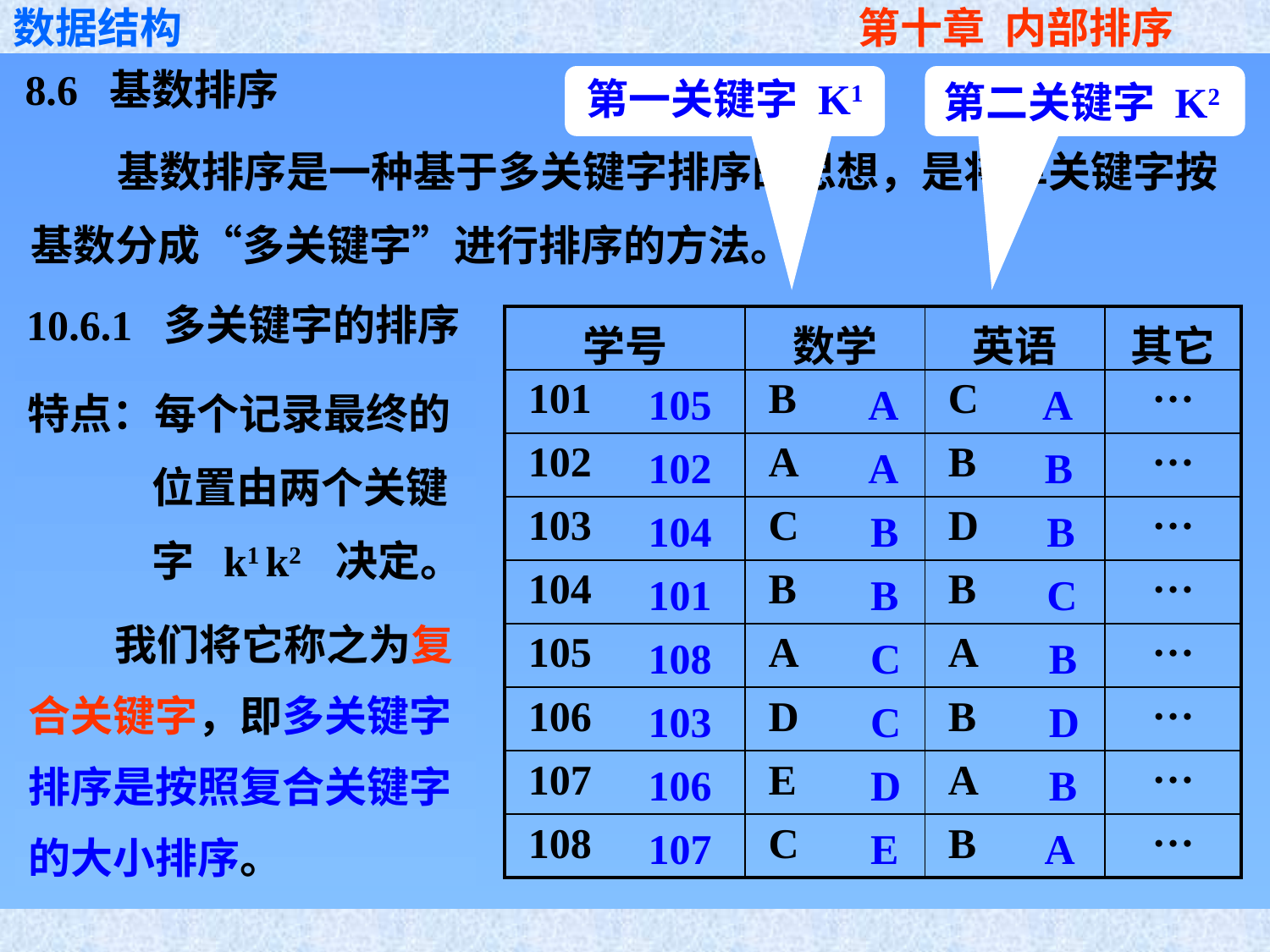

8.6  基数排序
第一关键字 K1
第二关键字 K2
        基数排序是一种基于多关键字排序的思想，是将单关键字按
基数分成“多关键字”进行排序的方法。
10.6.1  多关键字的排序
| 学号 | 数学 | 英语 | 其它 |
| --- | --- | --- | --- |
| 101 | B | C | … |
| 102 | A | B | … |
| 103 | C | D | … |
| 104 | B | B | … |
| 105 | A | A | … |
| 106 | D | B | … |
| 107 | E | A | … |
| 108 | C | B | … |
特点：每个记录最终的
            位置由两个关键
            字  k1 k2    决定。

105               A              A
102               A              B
104               B              B
101               B              C
108               C              B
103               C              D
106               D              B
107               E              A
例：将右表所示的学生
        成绩单按数学成绩
        的等级由高到低排
        序，数学成绩相同
        的学生再按英语成
        绩的高低等级排序。
        我们将它称之为复
合关键字，即多关键字
排序是按照复合关键字
的大小排序。